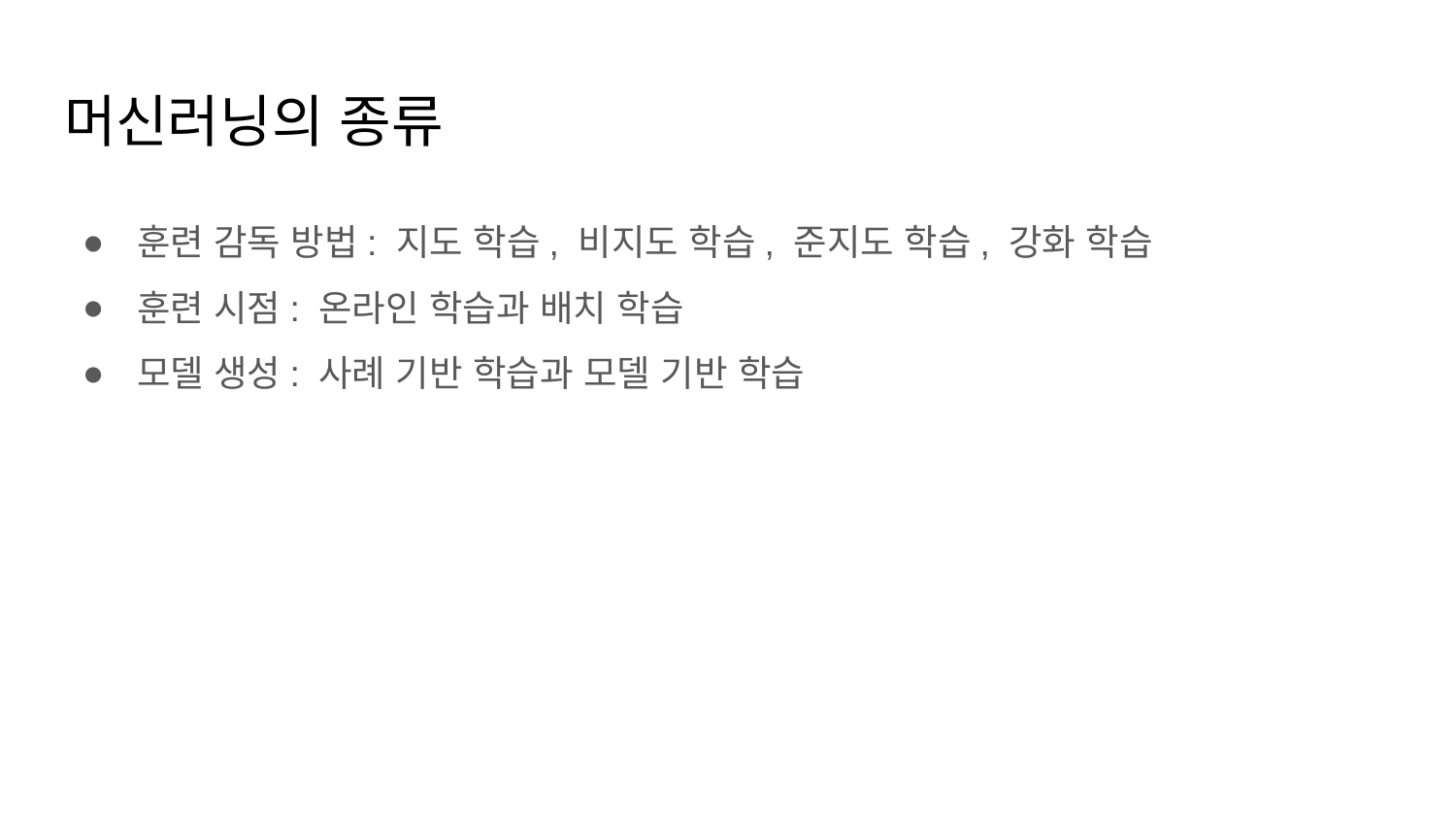

# 머신러닝의 종류
훈련 감독 방법: 지도 학습, 비지도 학습, 준지도 학습, 강화 학습
훈련 시점: 온라인 학습과 배치 학습
모델 생성: 사례 기반 학습과 모델 기반 학습